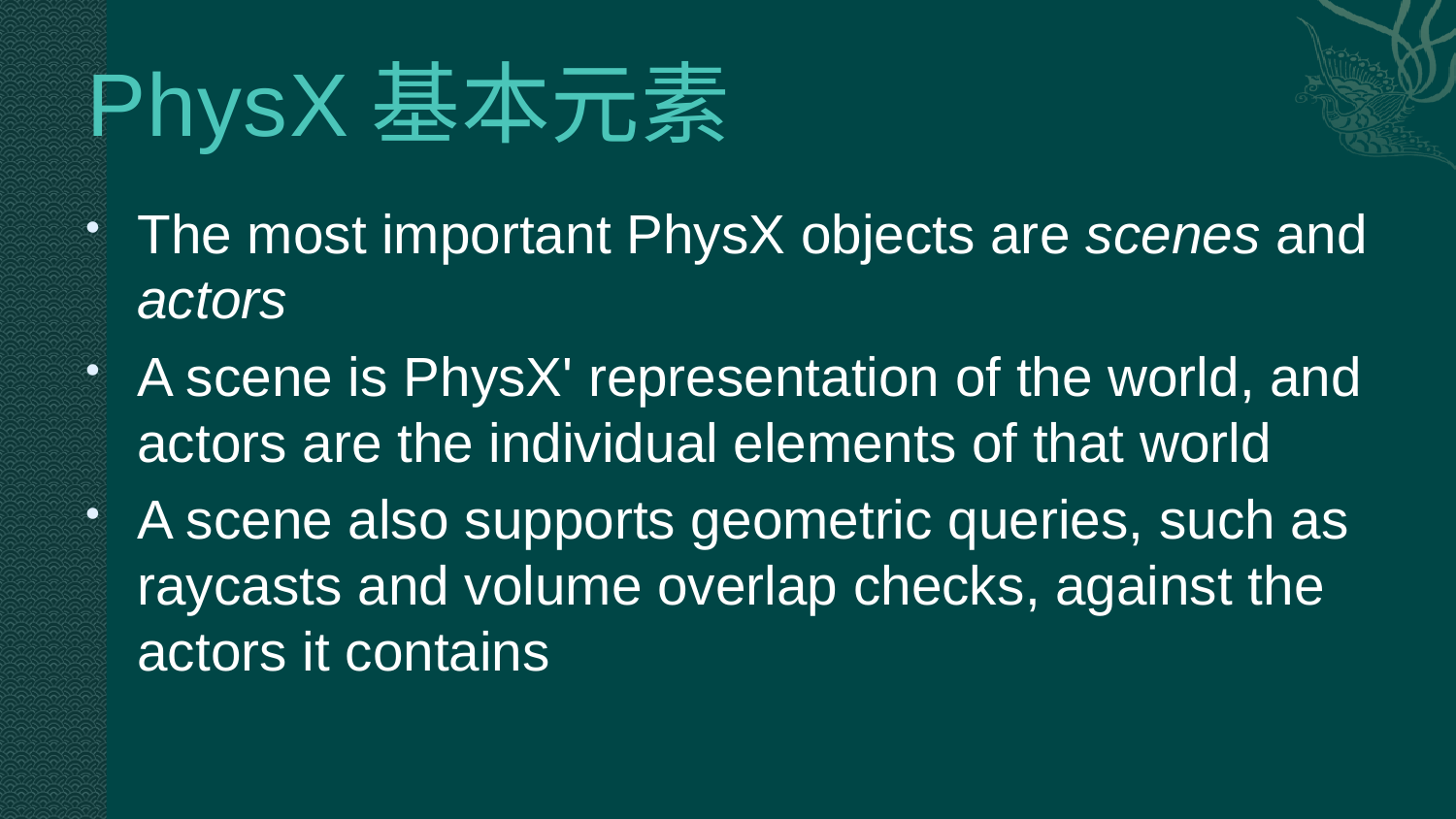

# PhysX基本元素
The most important PhysX objects are scenes and actors
A scene is PhysX' representation of the world, and actors are the individual elements of that world
A scene also supports geometric queries, such as raycasts and volume overlap checks, against the actors it contains